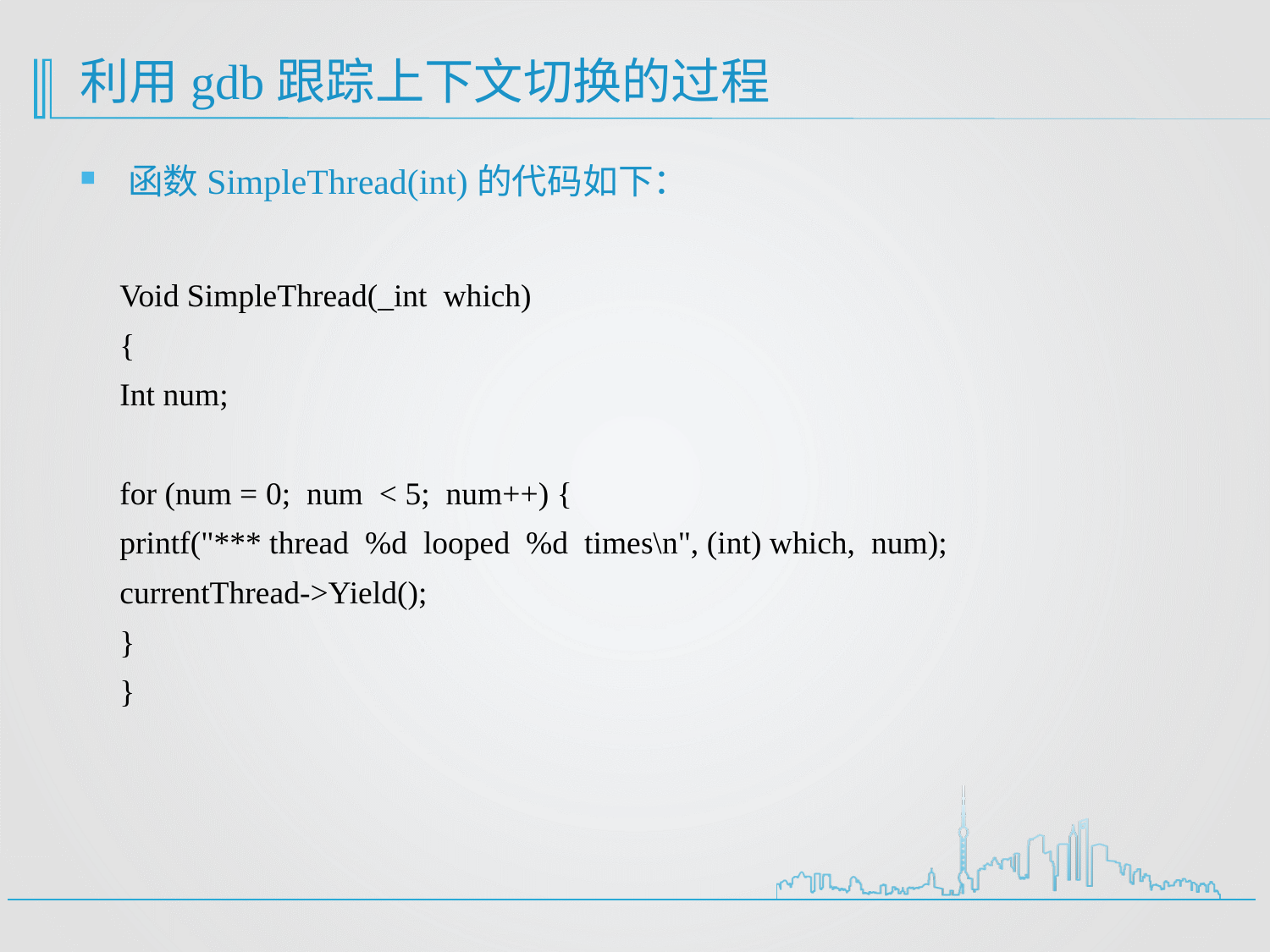

# 利用gdb跟踪上下文切换的过程
函数SimpleThread(int)的代码如下：

Void SimpleThread(_int  which)
{
Int num;

for (num = 0;  num  < 5;  num++) {
printf("*** thread  %d  looped  %d  times\n", (int) which,  num);
currentThread->Yield();
}
}